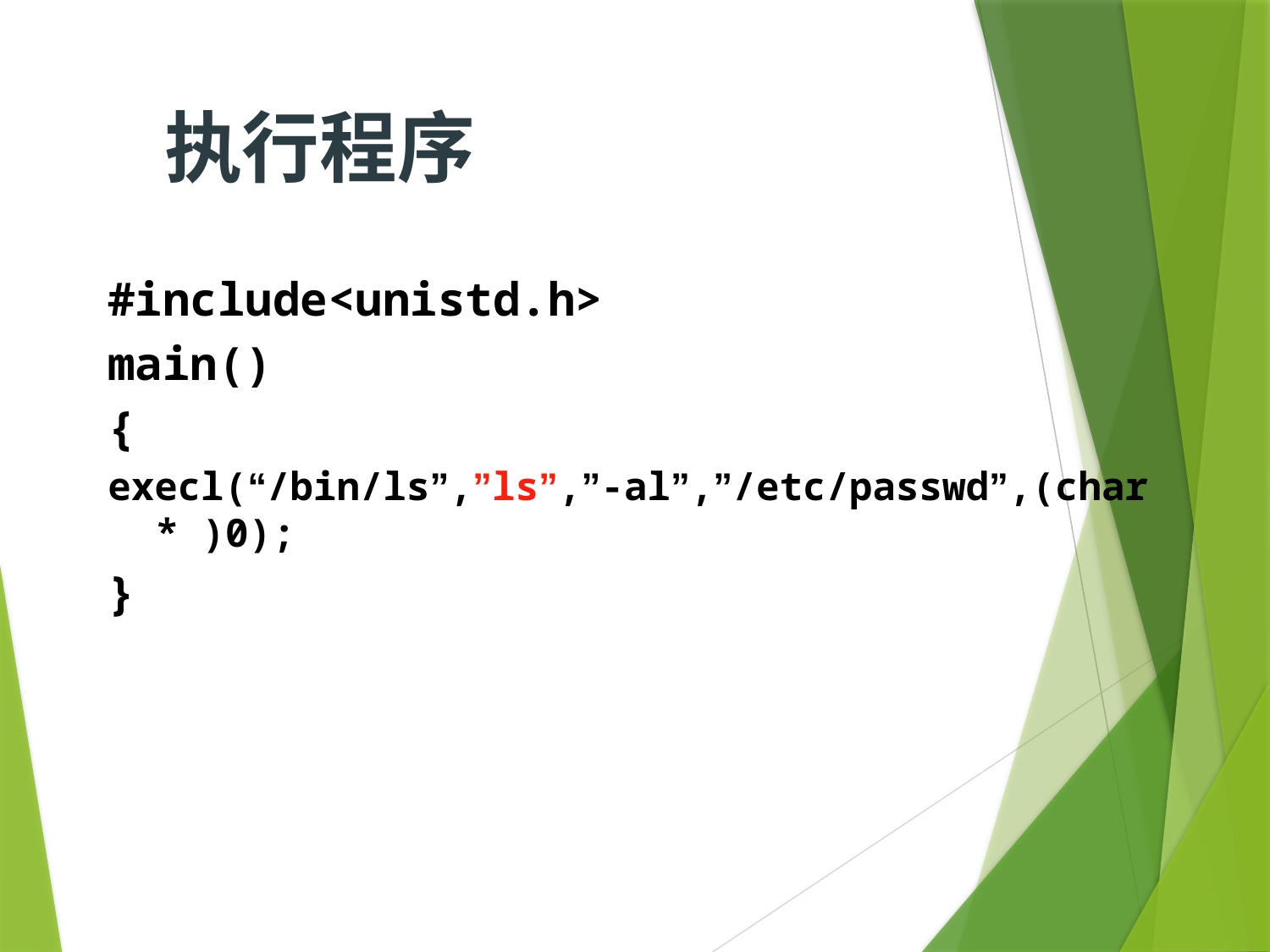

执行程序
#include<unistd.h>
main()
{
execl(“/bin/ls”,”ls”,”-al”,”/etc/passwd”,(char * )0);
}